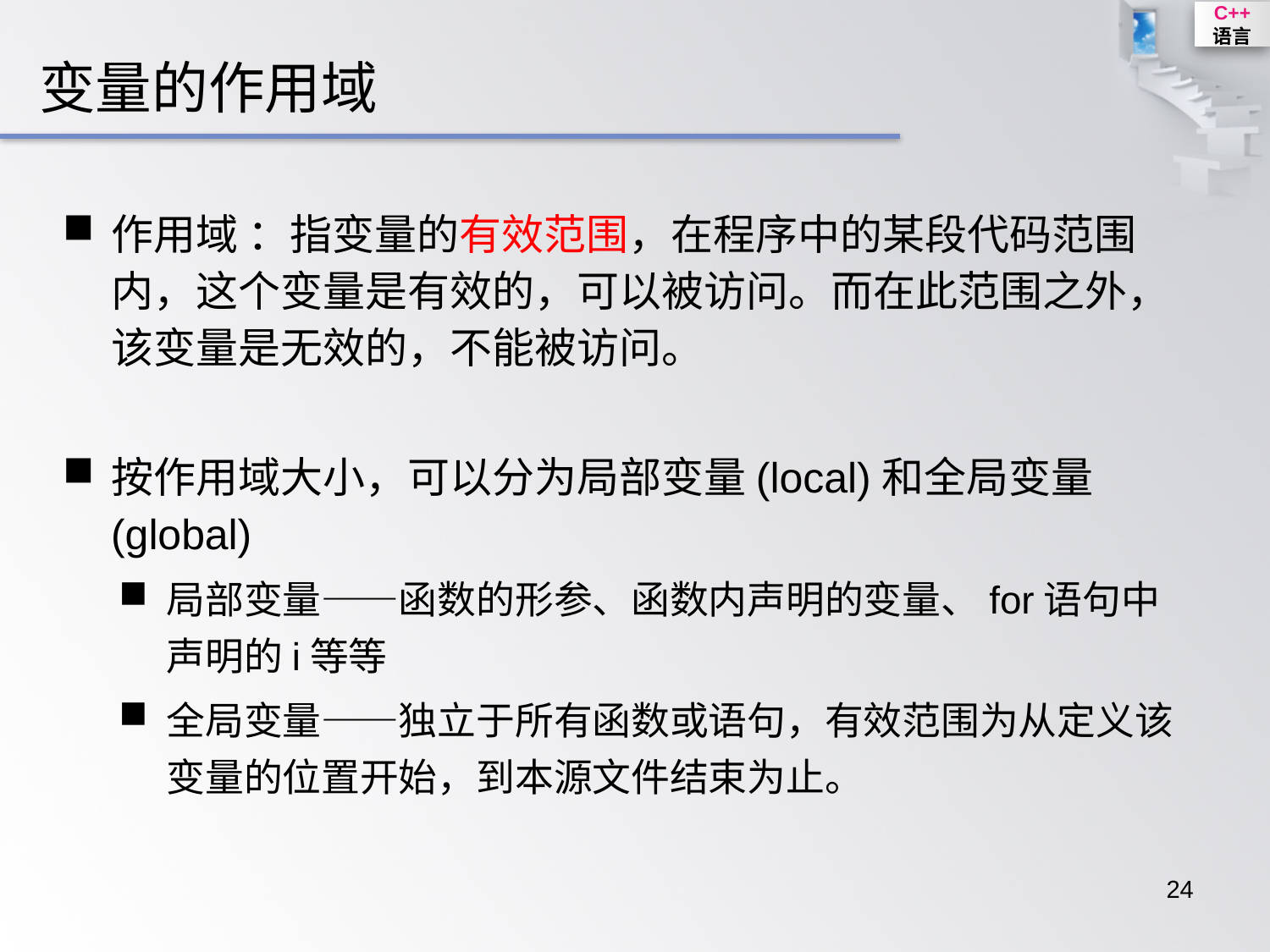

变量的作用域
作用域 ：指变量的有效范围，在程序中的某段代码范围内，这个变量是有效的，可以被访问。而在此范围之外，该变量是无效的，不能被访问。

按作用域大小，可以分为局部变量(local)和全局变量(global)
局部变量——函数的形参、函数内声明的变量、for语句中声明的i等等
全局变量——独立于所有函数或语句，有效范围为从定义该变量的位置开始，到本源文件结束为止。

24